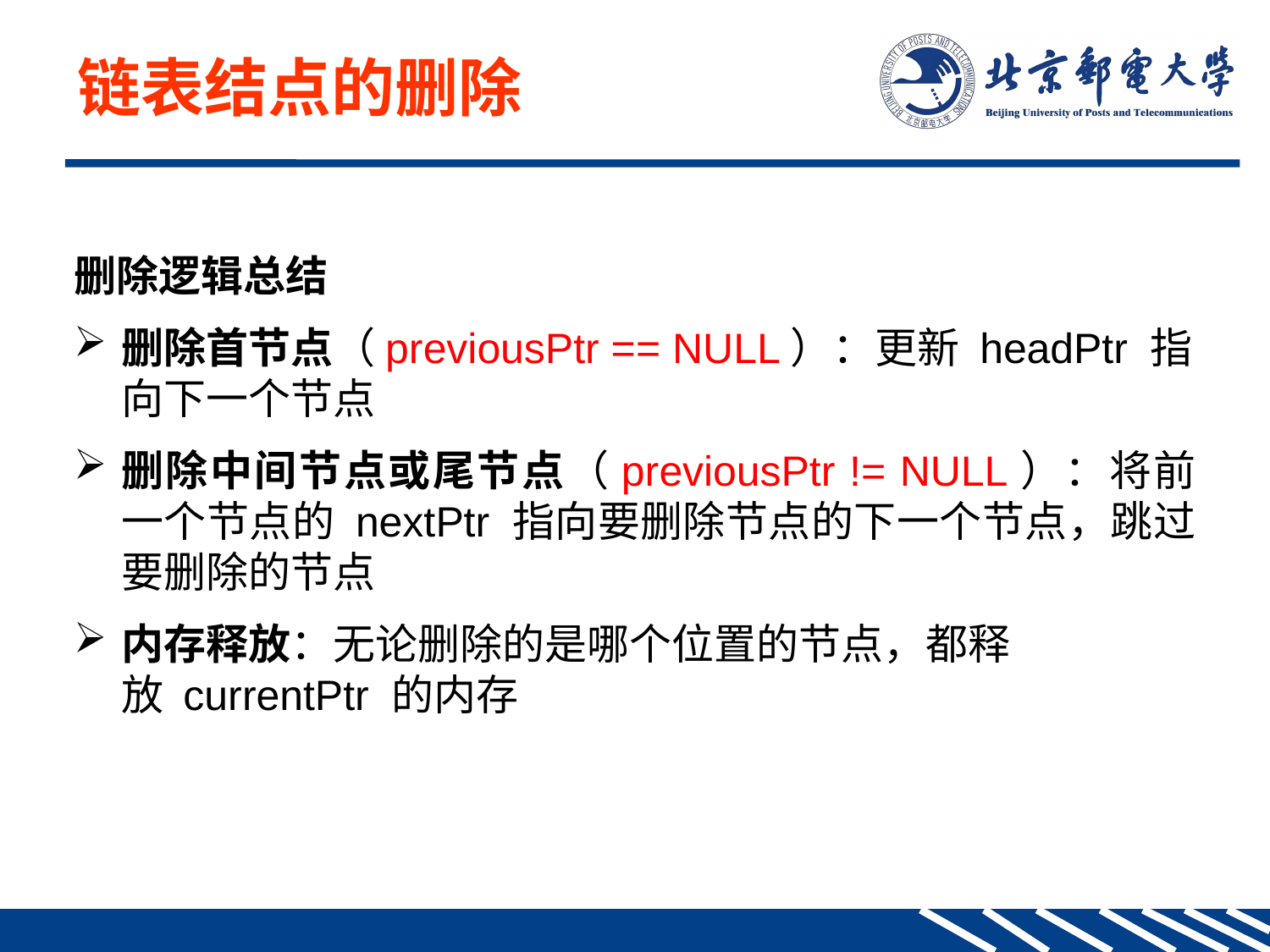

链表结点的删除
删除逻辑总结
删除首节点（previousPtr == NULL）：更新 headPtr 指向下一个节点
删除中间节点或尾节点（previousPtr != NULL）：将前一个节点的 nextPtr 指向要删除节点的下一个节点，跳过要删除的节点
内存释放：无论删除的是哪个位置的节点，都释放 currentPtr 的内存